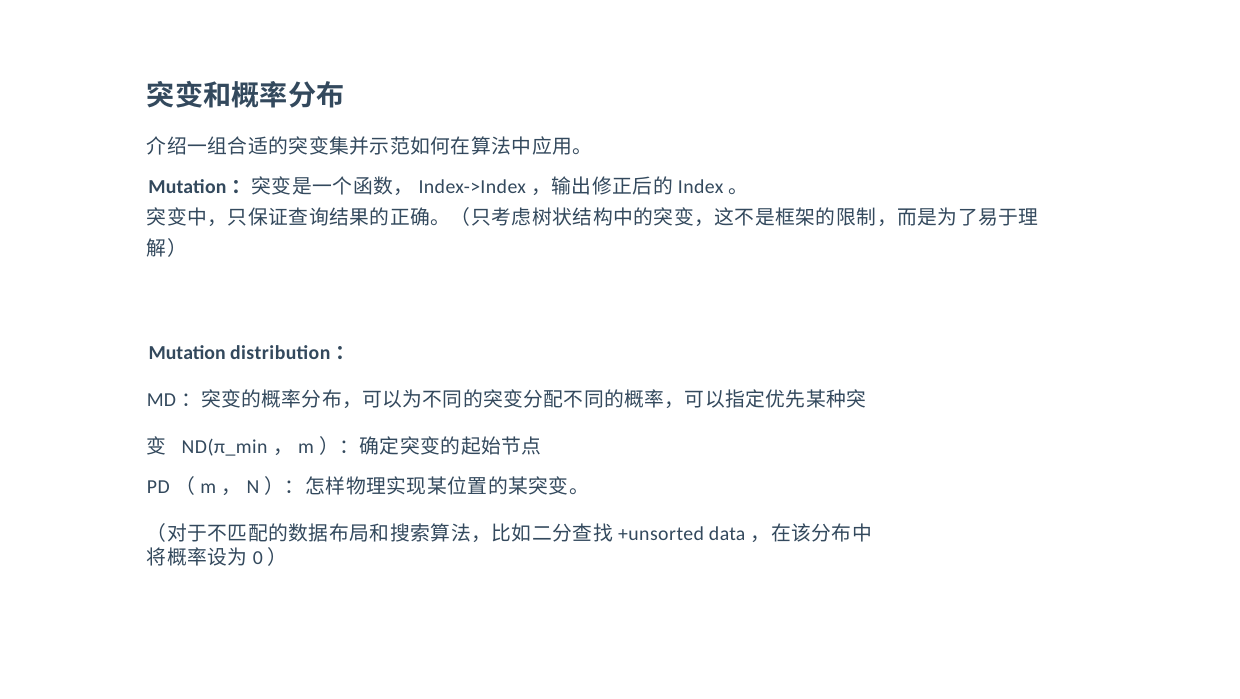

# 突变和概率分布
介绍一组合适的突变集并示范如何在算法中应用。

Mutation：突变是一个函数，Index->Index，输出修正后的Index。
突变中，只保证查询结果的正确。（只考虑树状结构中的突变，这不是框架的限制，而是为了易于理 解）
Mutation distribution：
MD：突变的概率分布，可以为不同的突变分配不同的概率，可以指定优先某种突变  ND(π_min，m）：确定突变的起始节点

PD（m，N）：怎样物理实现某位置的某突变。
（对于不匹配的数据布局和搜索算法，比如二分查找+unsorted data，在该分布中将概率设为0）